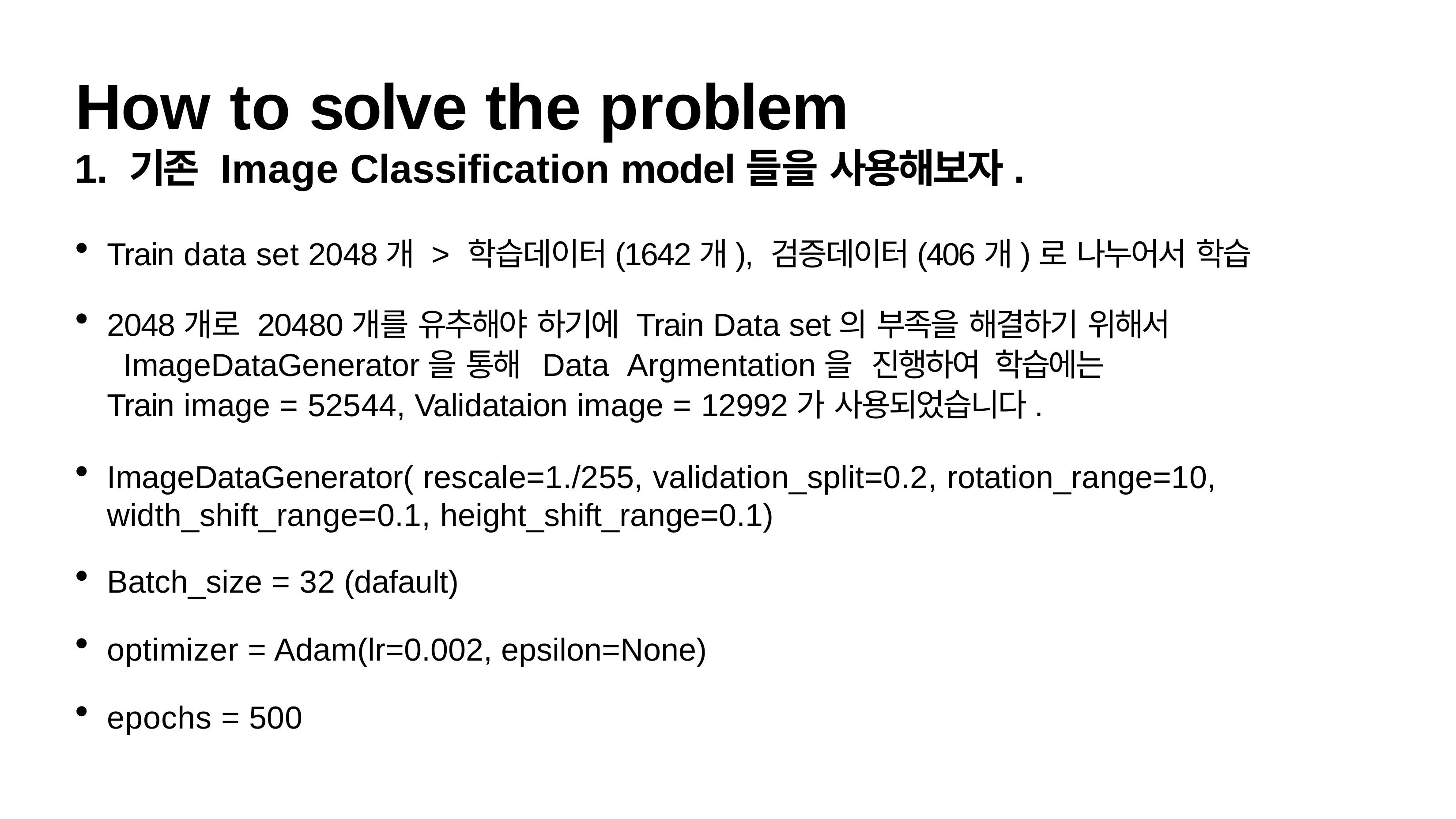

# How to solve the problem
1. 기존 Image Classification model들을 사용해보자.
Train data set 2048개 > 학습데이터(1642개), 검증데이터(406개)로 나누어서 학습
2048개로 20480개를 유추해야 하기에 Train Data set의 부족을 해결하기 위해서
 ImageDataGenerator을 통해 Data Argmentation을  진행하여 학습에는
Train image = 52544, Validataion image = 12992가 사용되었습니다.
ImageDataGenerator( rescale=1./255, validation_split=0.2, rotation_range=10,
width_shift_range=0.1, height_shift_range=0.1)
Batch_size = 32 (dafault)
optimizer = Adam(lr=0.002, epsilon=None)
epochs = 500